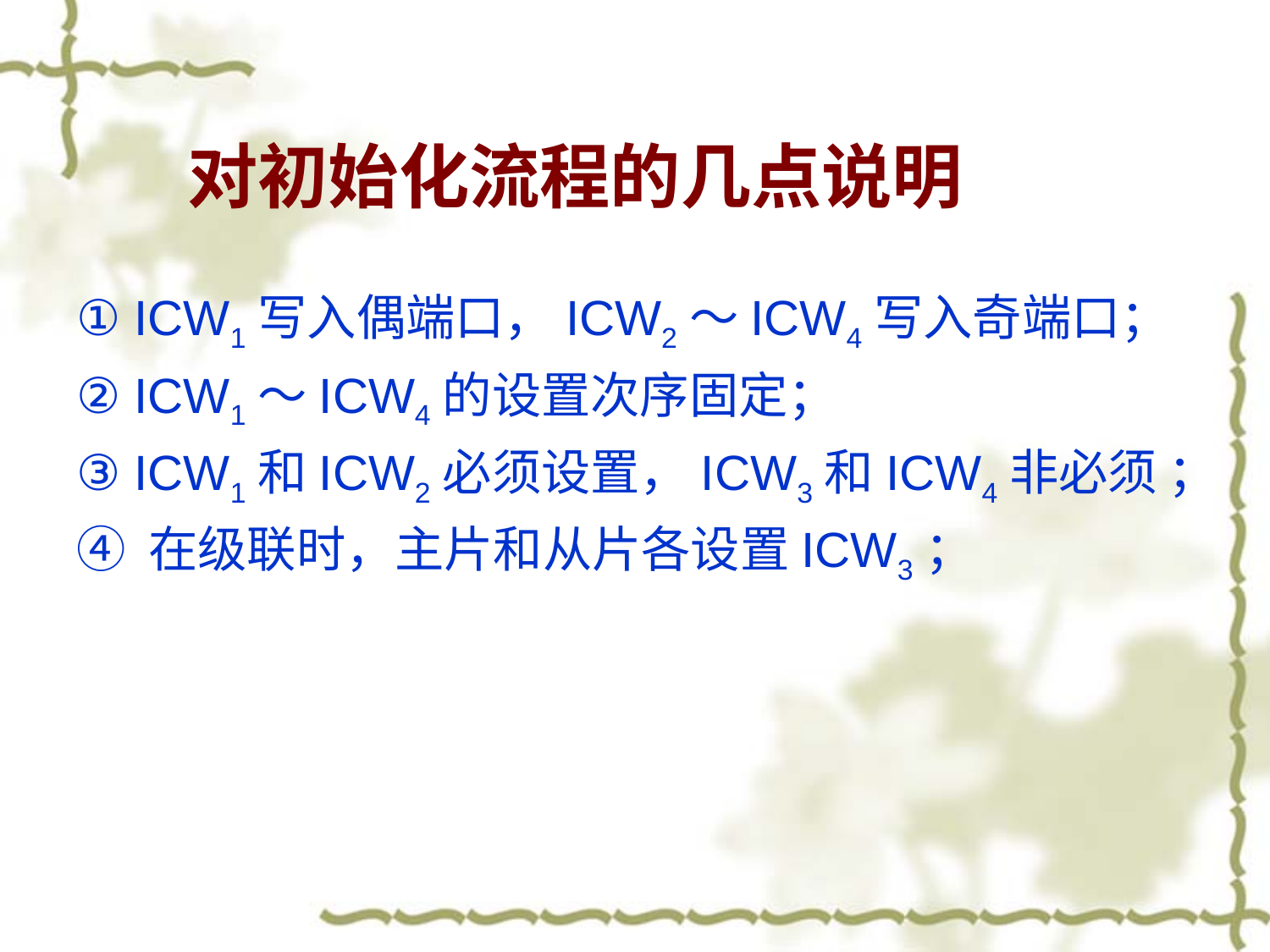

# 对初始化流程的几点说明
① ICW1写入偶端口，ICW2～ICW4写入奇端口；
② ICW1～ICW4的设置次序固定；
③ ICW1和ICW2必须设置，ICW3和ICW4非必须 ；
④ 在级联时，主片和从片各设置ICW3；
62